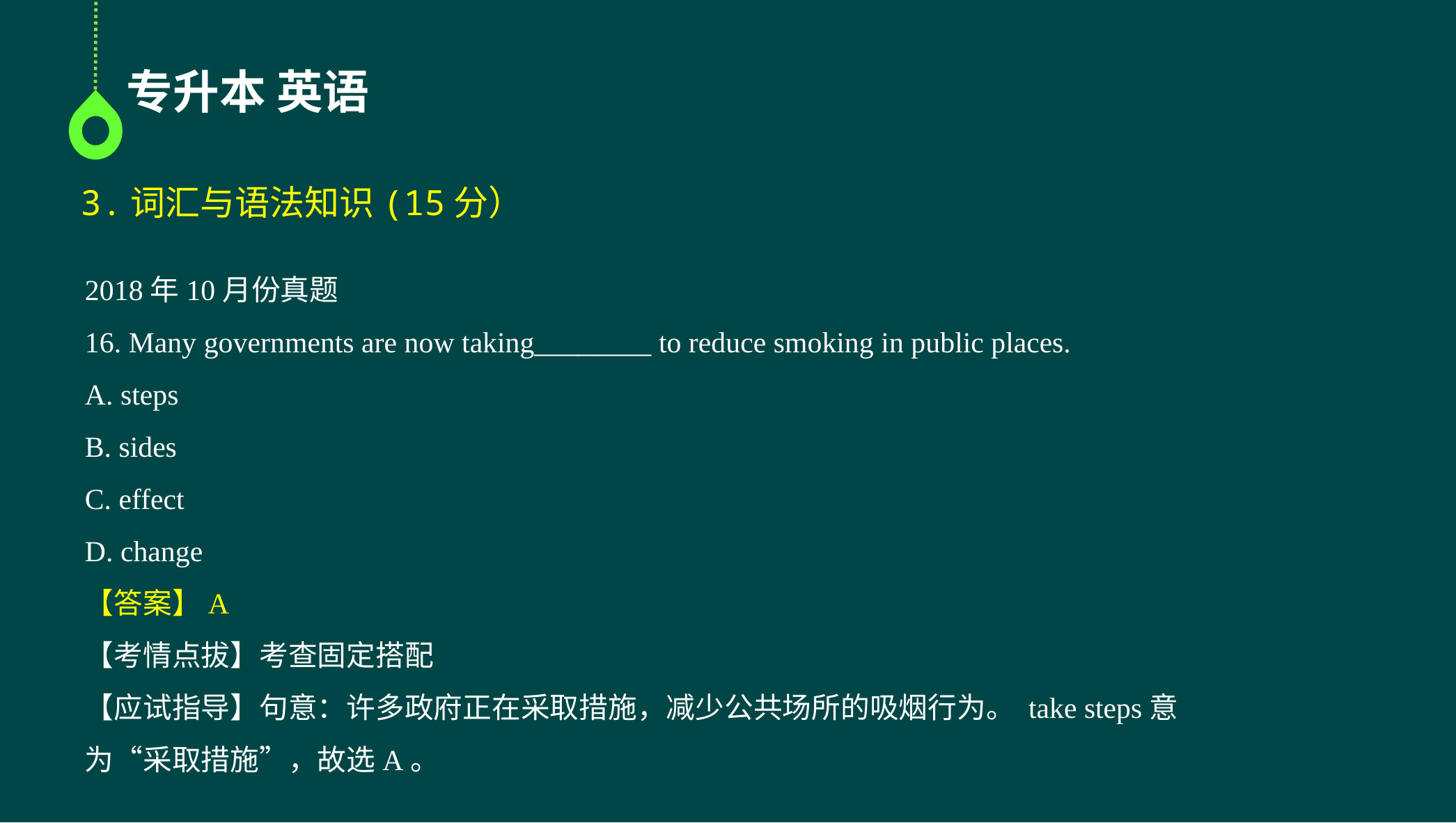

专升本 英语
3.词汇与语法知识(15分）
2018年10月份真题
16. Many governments are now taking________ to reduce smoking in public places.
A. steps
B. sides
C. effect
D. change
【答案】A
【考情点拔】考查固定搭配
【应试指导】句意：许多政府正在采取措施，减少公共场所的吸烟行为。 take steps意为“采取措施”，故选A。